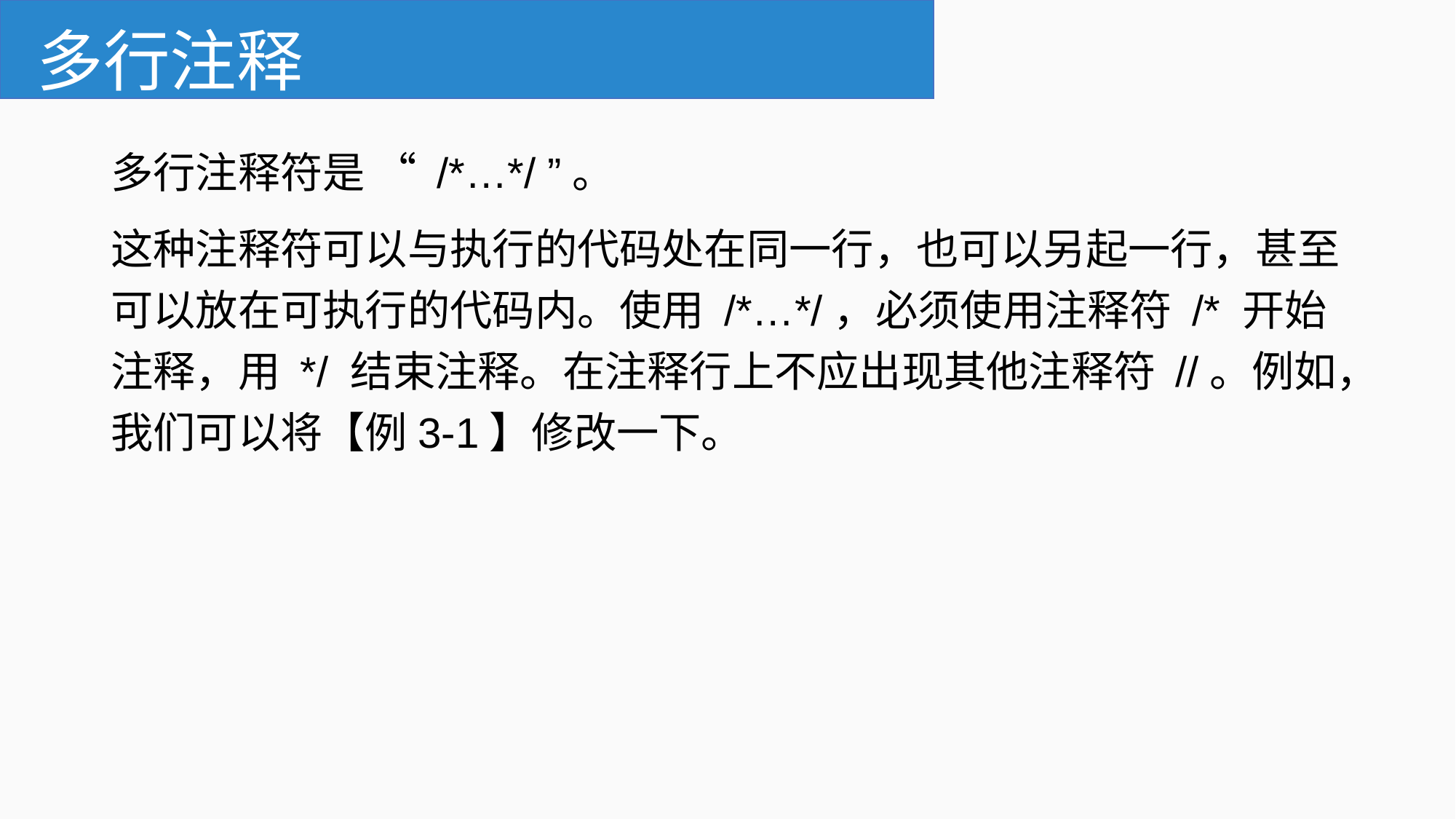

# 多行注释
多行注释符是 “ /*…*/ ”。
这种注释符可以与执行的代码处在同一行，也可以另起一行，甚至可以放在可执行的代码内。使用 /*…*/，必须使用注释符 /* 开始注释，用 */ 结束注释。在注释行上不应出现其他注释符 //。例如，我们可以将【例3-1】修改一下。